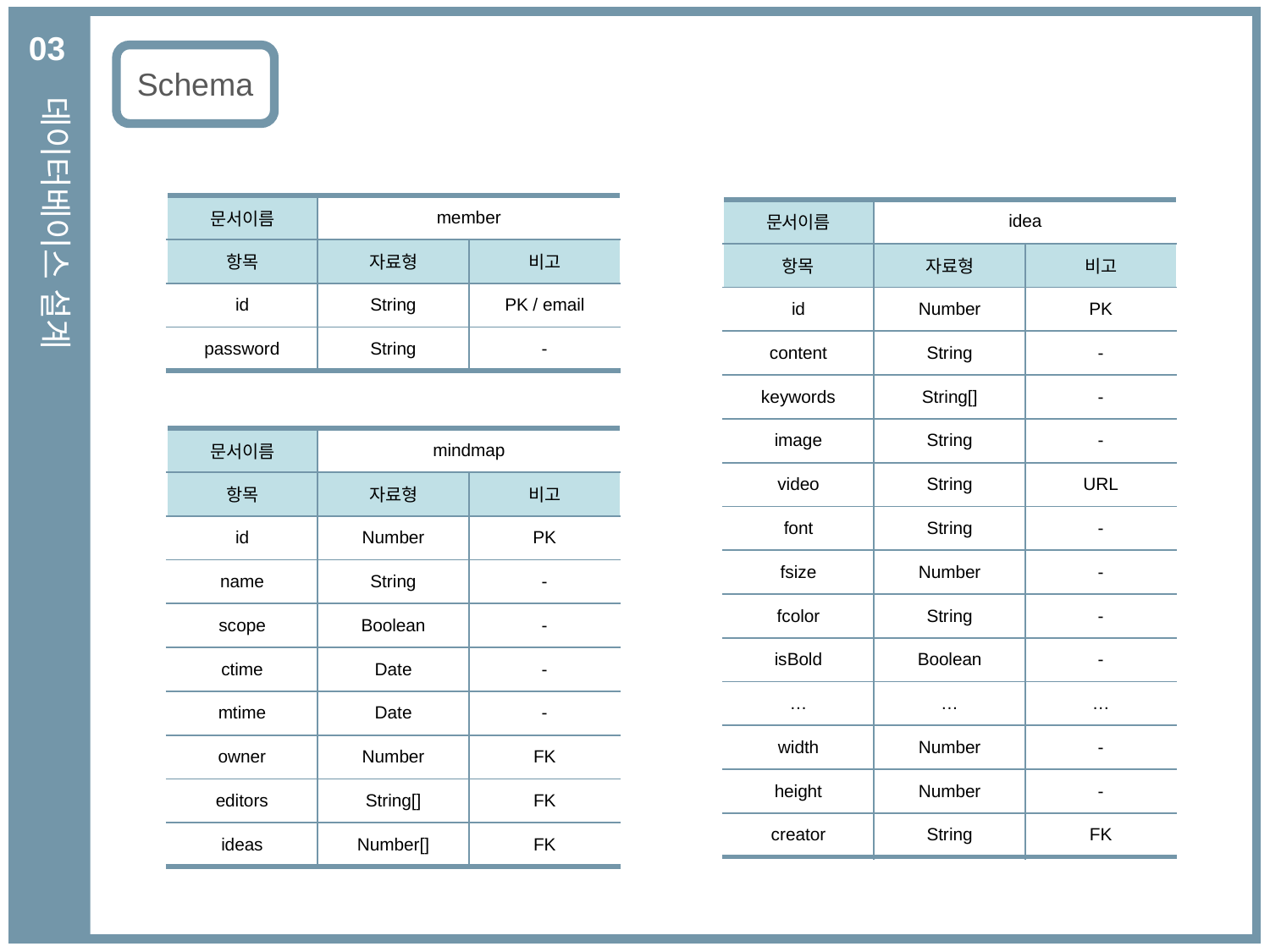

03
데이터베이스 설계

Schema
| 문서이름 | member |  |
| --- | --- | --- |
| 항목 | 자료형 | 비고 |
| id | String | PK / email |
| password | String | - |
| 문서이름 | idea |  |
| --- | --- | --- |
| 항목 | 자료형 | 비고 |
| id | Number | PK |
| content | String | - |
| keywords | String[] | - |
| image | String | - |
| video | String | URL |
| font | String | - |
| fsize | Number | - |
| fcolor | String | - |
| isBold | Boolean | - |
| … | … | … |
| width | Number | - |
| height | Number | - |
| creator | String | FK |
| 문서이름 | mindmap |  |
| --- | --- | --- |
| 항목 | 자료형 | 비고 |
| id | Number | PK |
| name | String | - |
| scope | Boolean | - |
| ctime | Date | - |
| mtime | Date | - |
| owner | Number | FK |
| editors | String[] | FK |
| ideas | Number[] | FK |